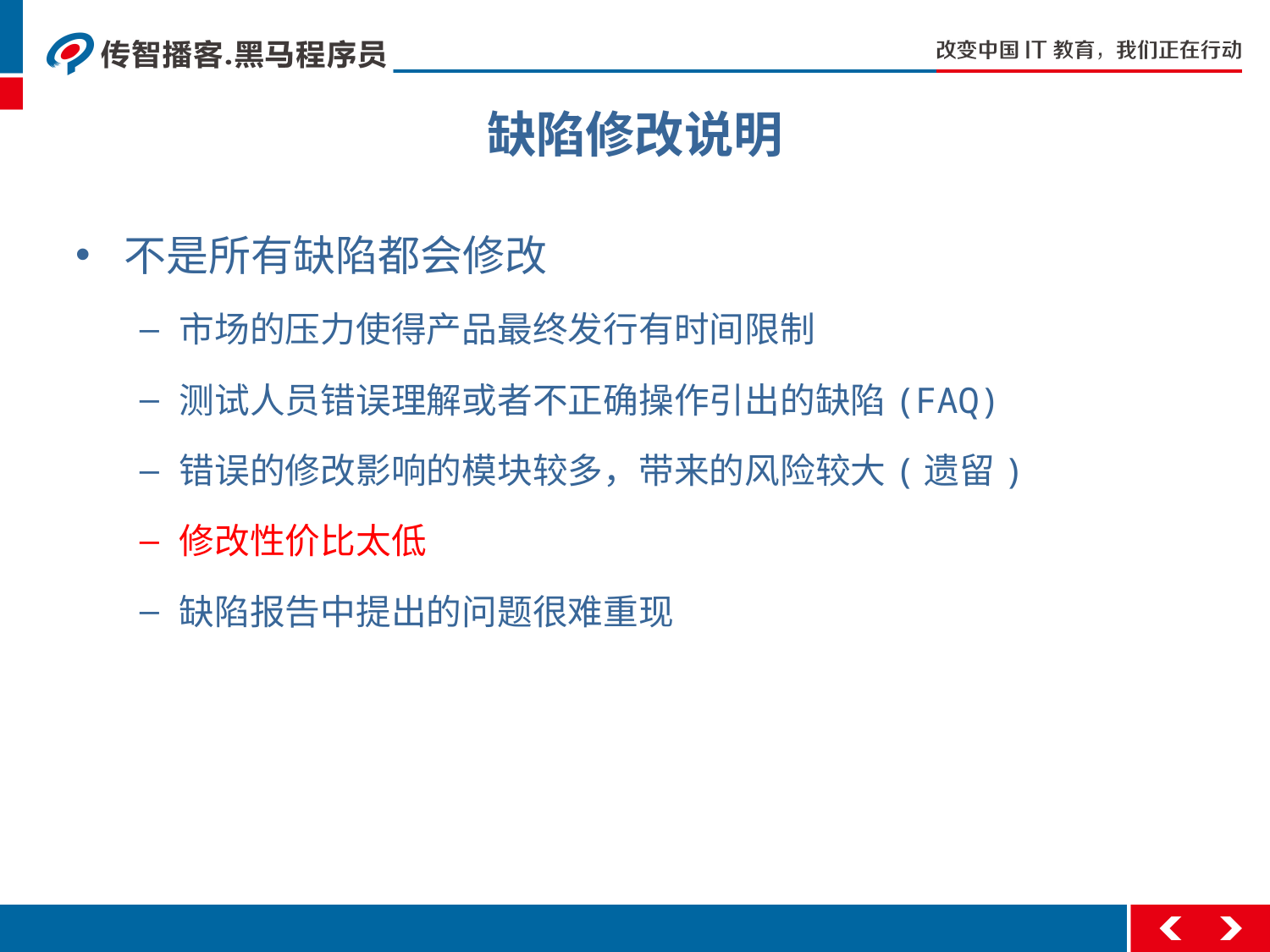

# 缺陷修改说明
不是所有缺陷都会修改
市场的压力使得产品最终发行有时间限制
测试人员错误理解或者不正确操作引出的缺陷(FAQ)
错误的修改影响的模块较多，带来的风险较大(遗留)
修改性价比太低
缺陷报告中提出的问题很难重现